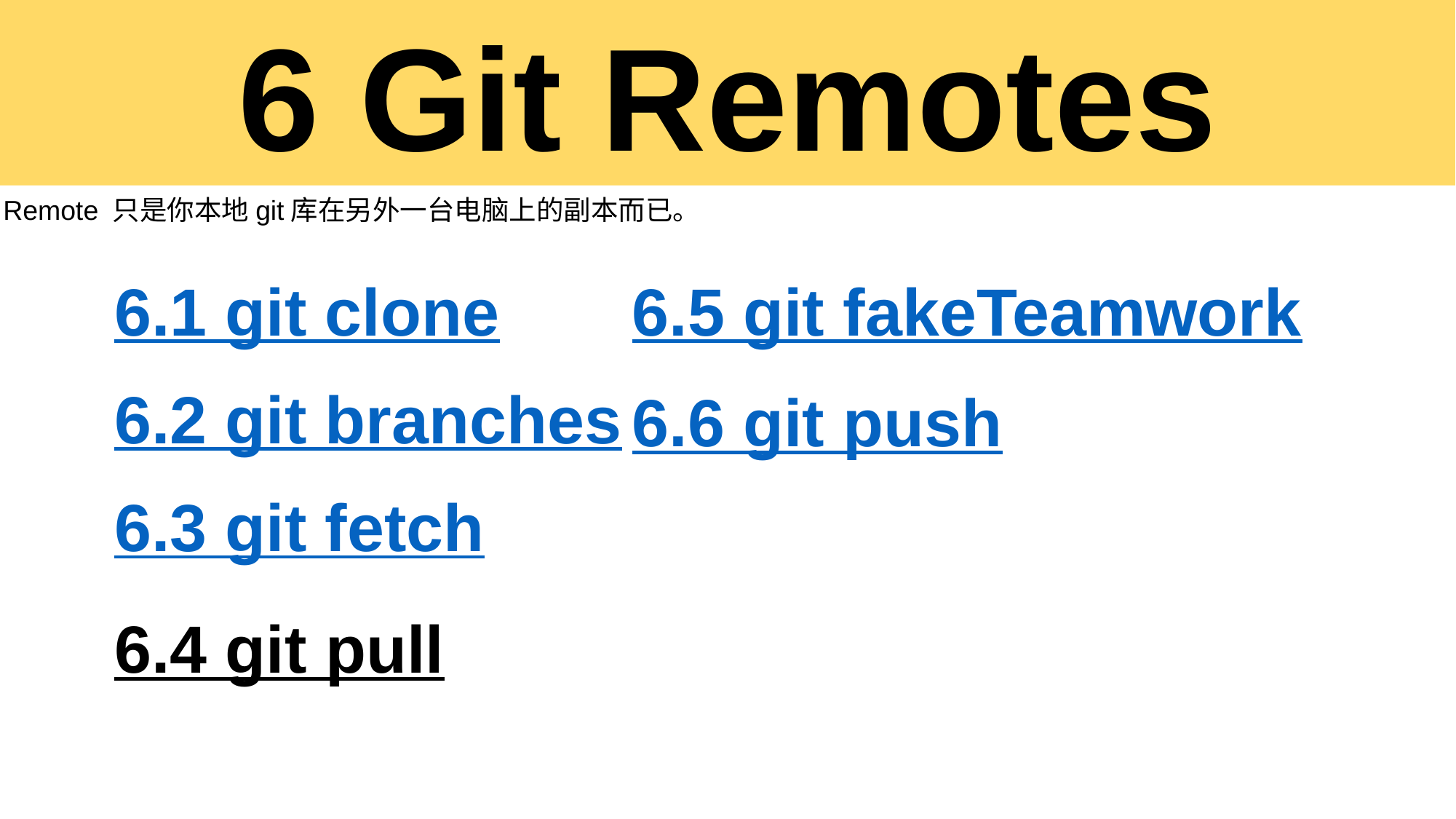

6 Git Remotes
Remote 只是你本地git库在另外一台电脑上的副本而已。
6.5 git fakeTeamwork
6.1 git clone
6.2 git branches
6.6 git push
6.3 git fetch
6.4 git pull